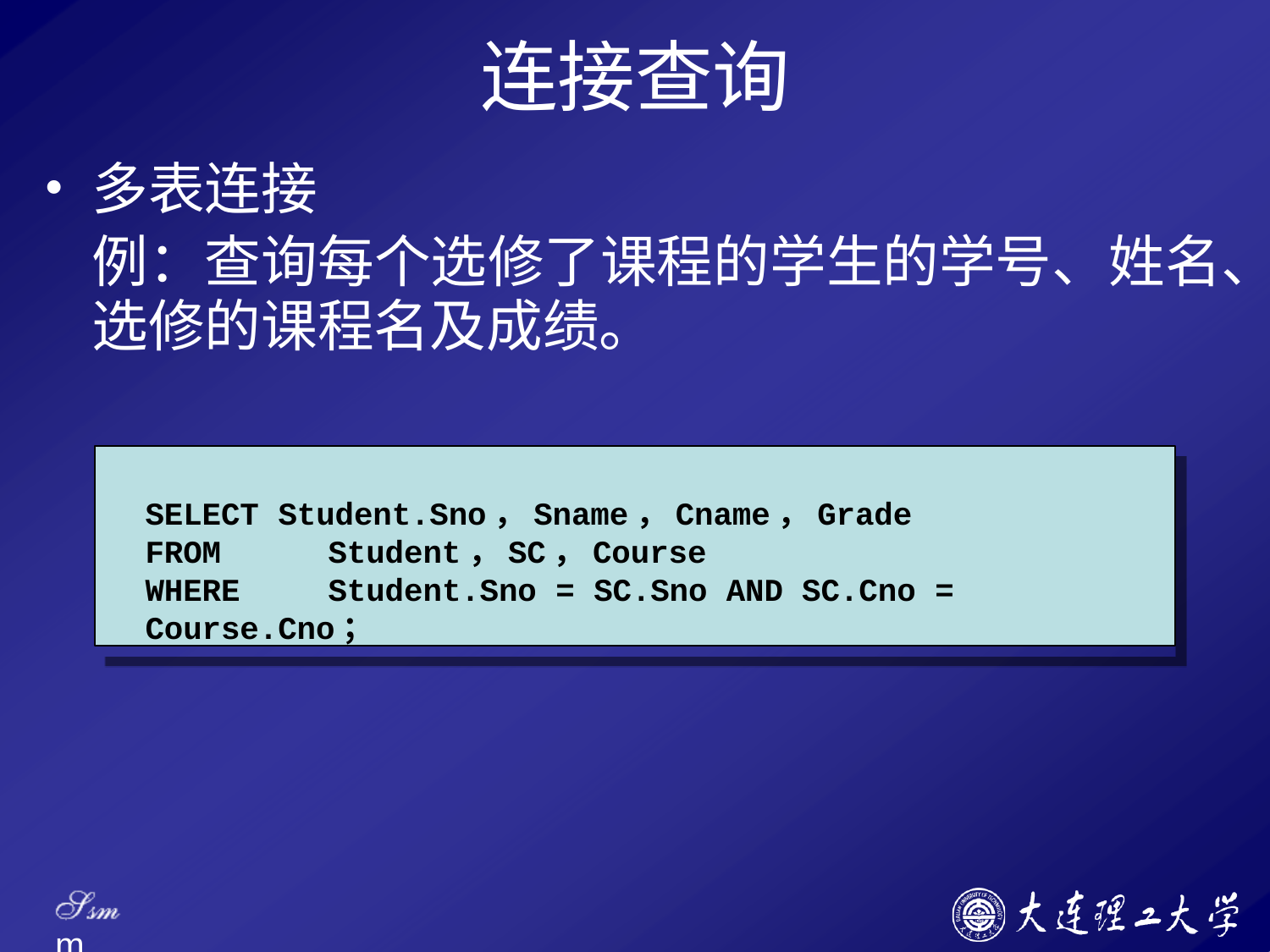

# 连接查询
多表连接
例：查询每个选修了课程的学生的学号、姓名、 选修的课程名及成绩。

SELECT Student.Sno，Sname，Cname，Grade
FROM	Student，SC，Course
WHERE	Student.Sno = SC.Sno AND SC.Cno = Course.Cno；

Ssm